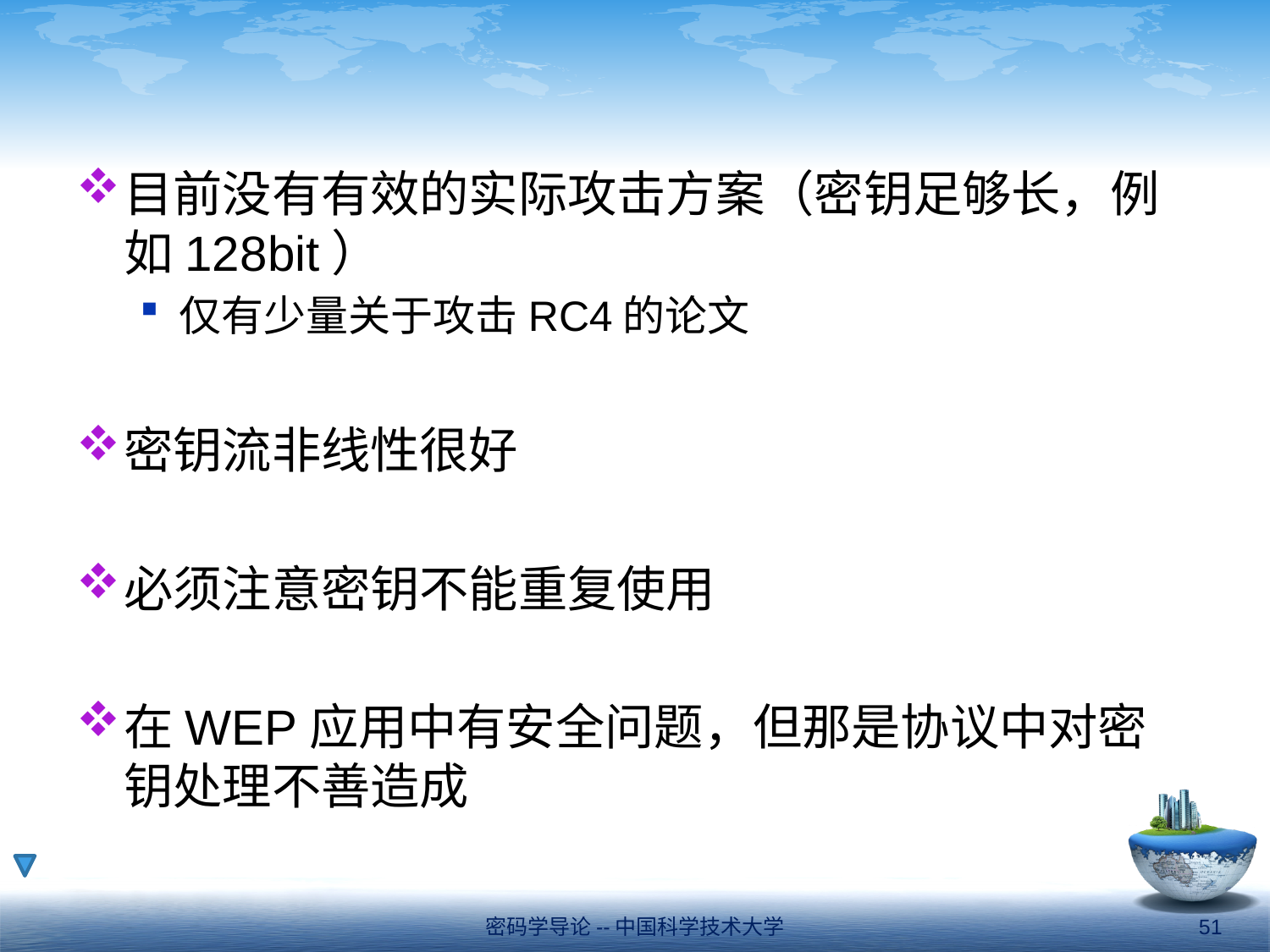

#
目前没有有效的实际攻击方案（密钥足够长，例如128bit）
仅有少量关于攻击RC4的论文

密钥流非线性很好

必须注意密钥不能重复使用

在WEP应用中有安全问题，但那是协议中对密钥处理不善造成

密码学导论--中国科学技术大学
51